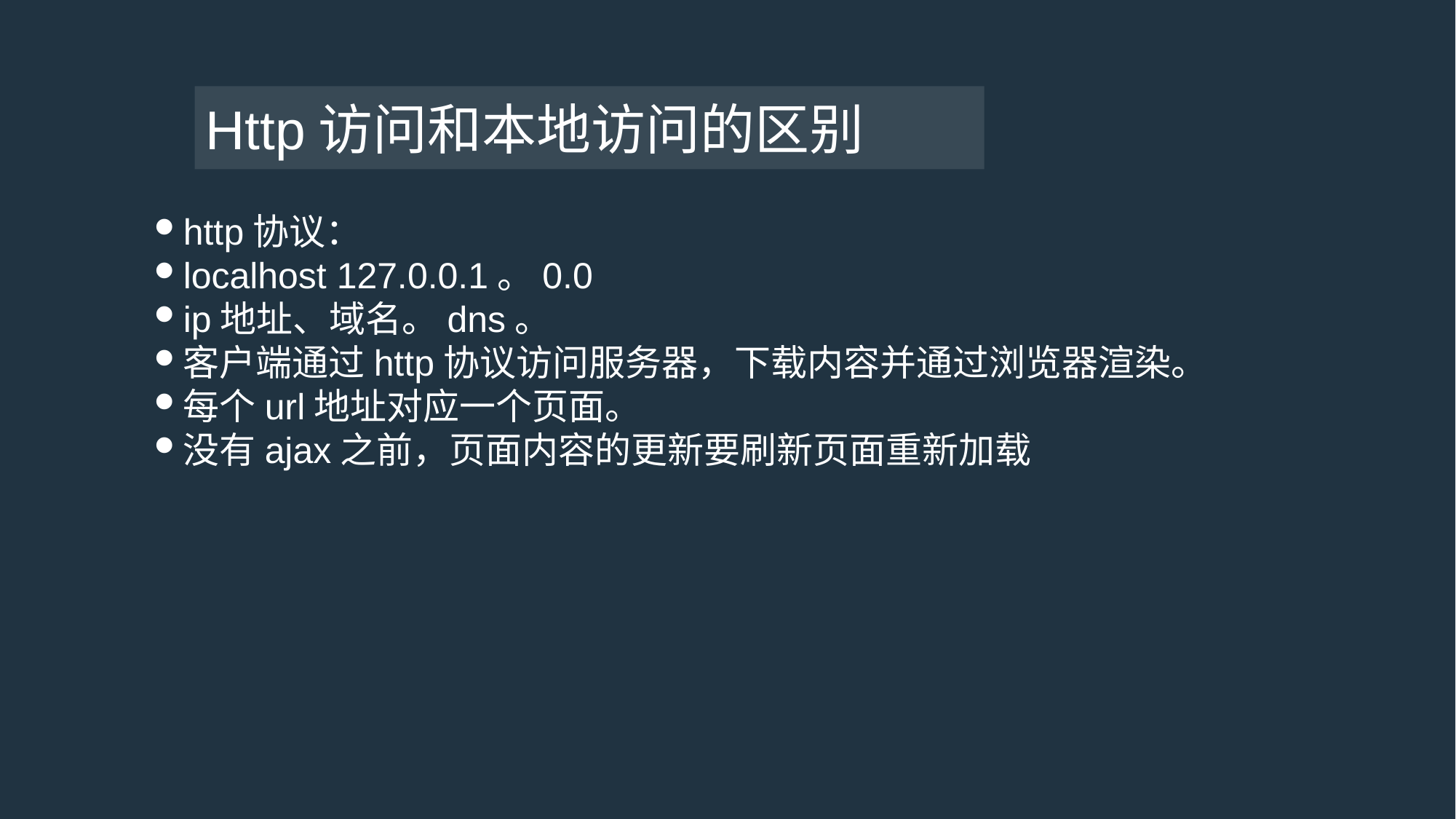

# Http访问和本地访问的区别
http协议：
localhost 127.0.0.1。0.0
ip地址、域名。dns。
客户端通过http协议访问服务器，下载内容并通过浏览器渲染。
每个url地址对应一个页面。
没有ajax之前，页面内容的更新要刷新页面重新加载